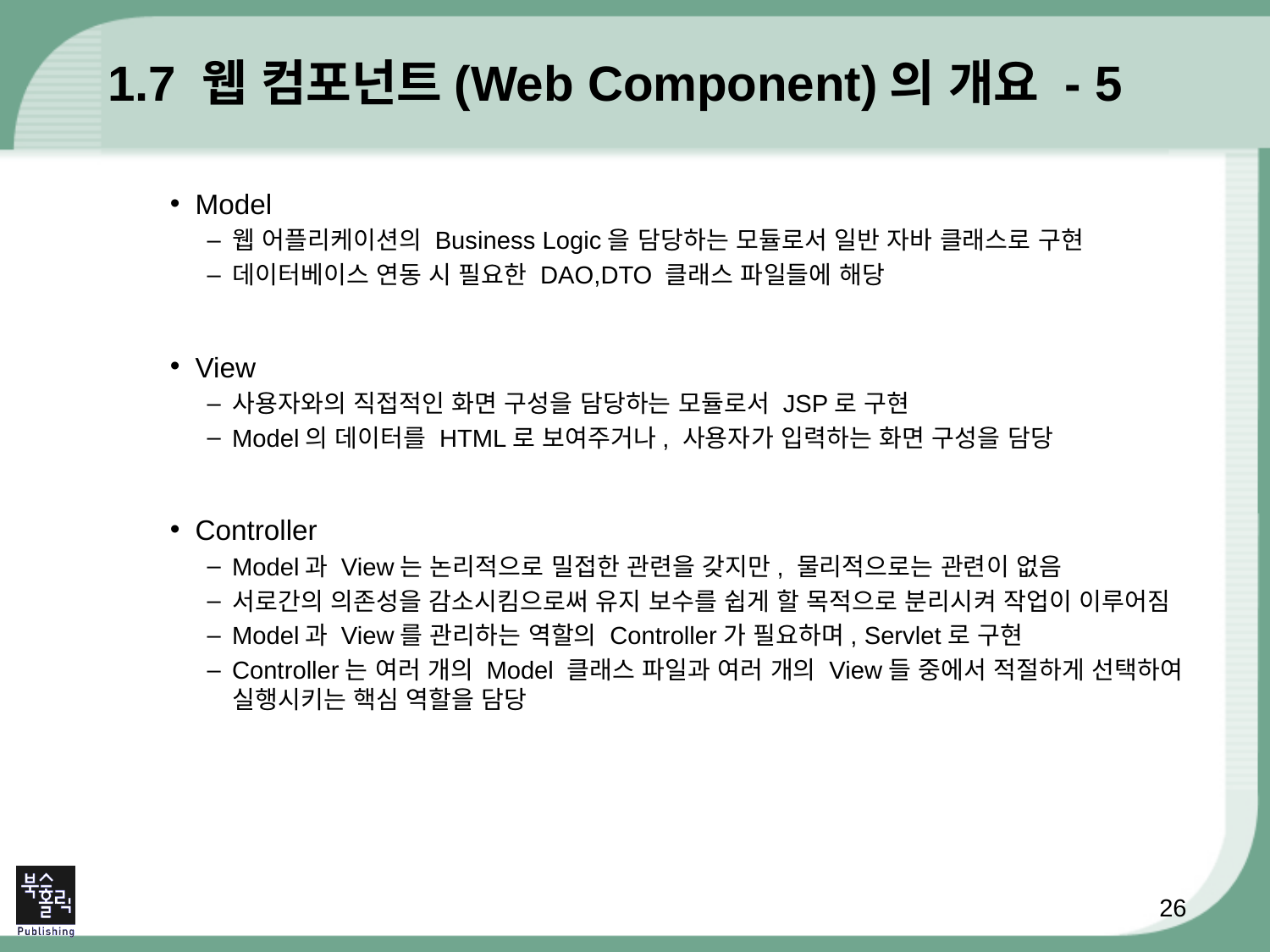

# 1.7 웹 컴포넌트(Web Component)의 개요 - 5
Model
웹 어플리케이션의 Business Logic을 담당하는 모듈로서 일반 자바 클래스로 구현
데이터베이스 연동 시 필요한 DAO,DTO 클래스 파일들에 해당

View
사용자와의 직접적인 화면 구성을 담당하는 모듈로서 JSP로 구현
Model의 데이터를 HTML로 보여주거나, 사용자가 입력하는 화면 구성을 담당

Controller
Model과 View는 논리적으로 밀접한 관련을 갖지만, 물리적으로는 관련이 없음
서로간의 의존성을 감소시킴으로써 유지 보수를 쉽게 할 목적으로 분리시켜 작업이 이루어짐
Model과 View를 관리하는 역할의 Controller가 필요하며, Servlet로 구현
Controller는 여러 개의 Model 클래스 파일과 여러 개의 View들 중에서 적절하게 선택하여 실행시키는 핵심 역할을 담당
26